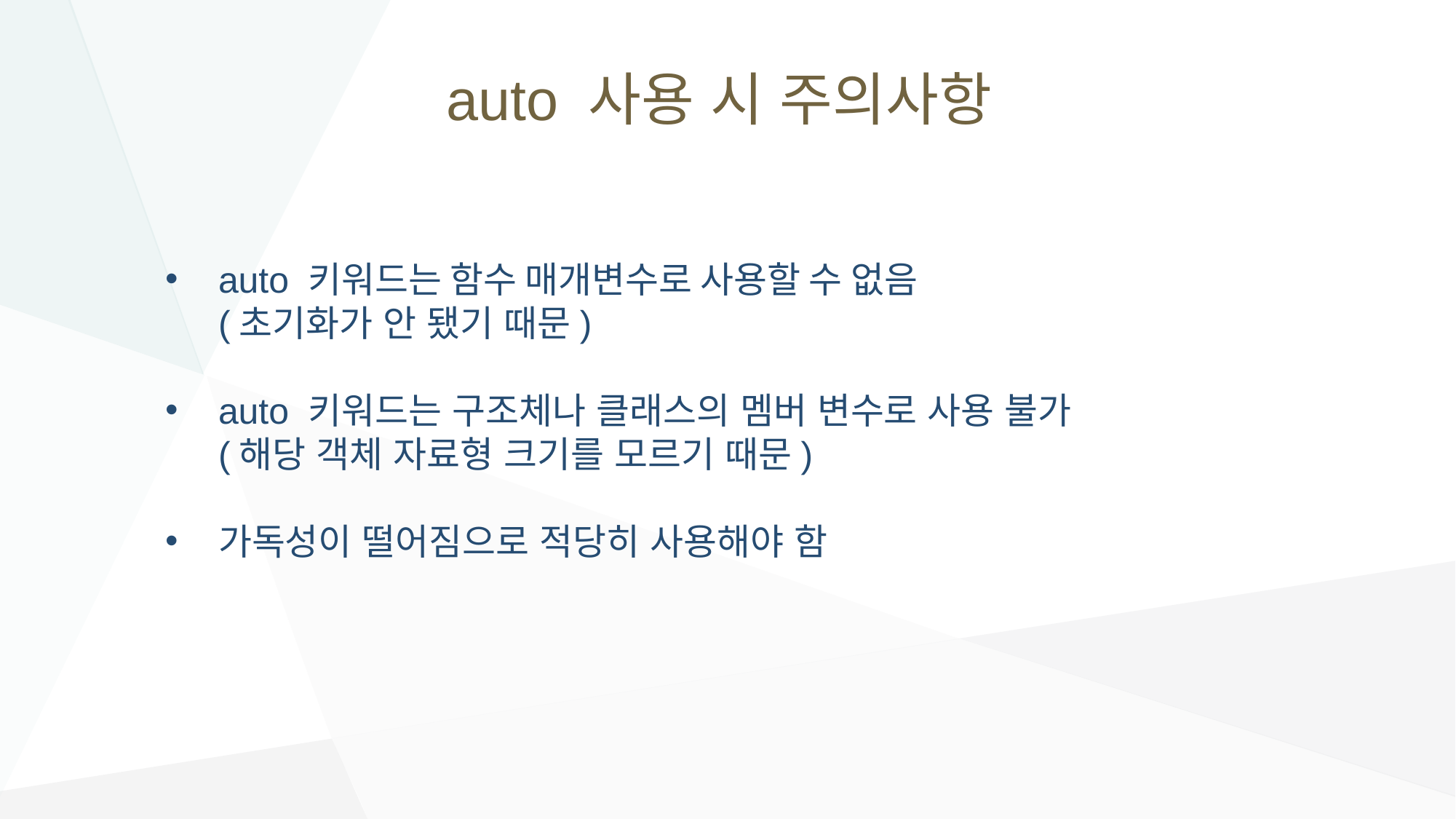

# auto 사용 시 주의사항
auto 키워드는 함수 매개변수로 사용할 수 없음
(초기화가 안 됐기 때문)

auto 키워드는 구조체나 클래스의 멤버 변수로 사용 불가
(해당 객체 자료형 크기를 모르기 때문)

가독성이 떨어짐으로 적당히 사용해야 함